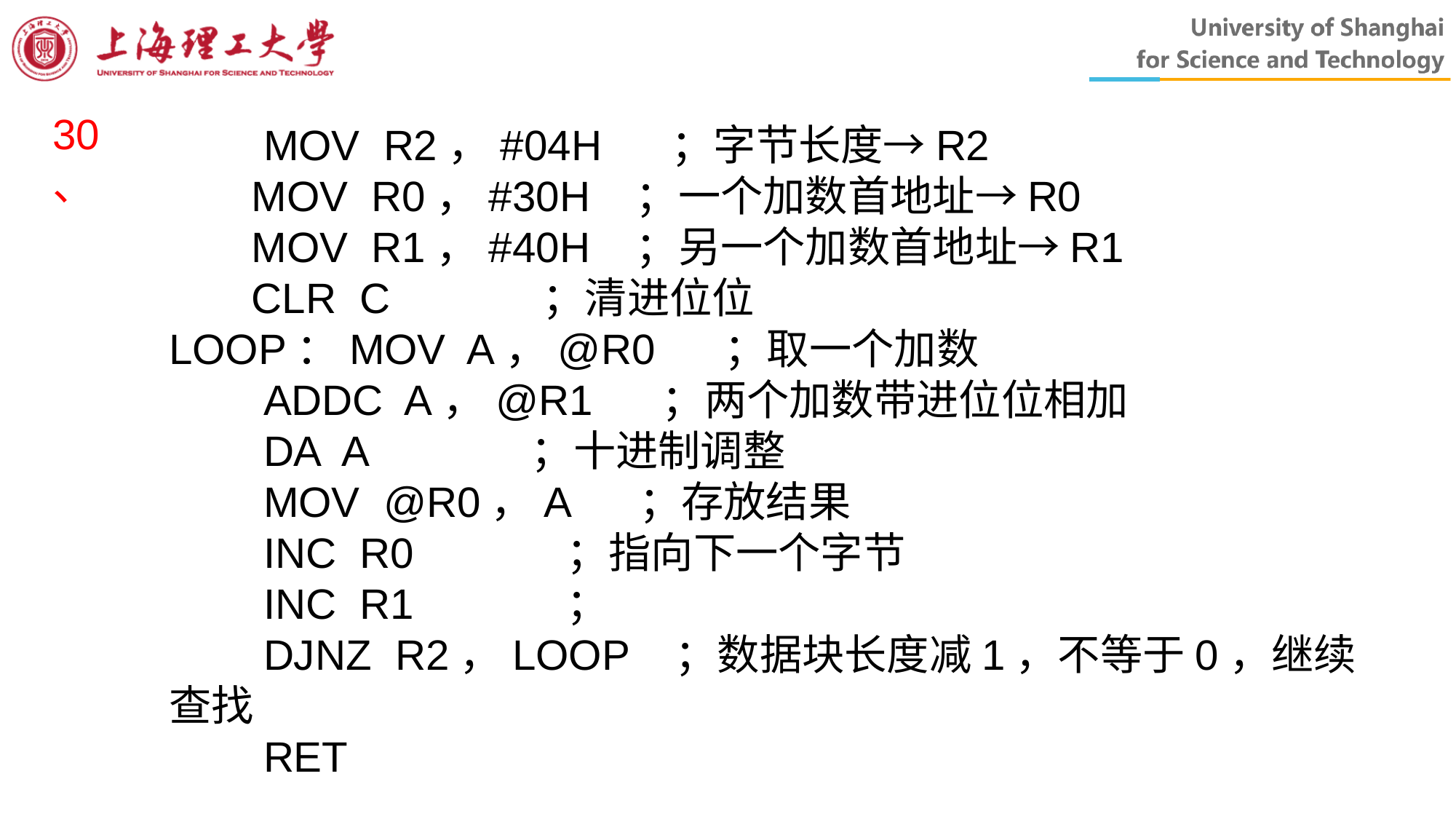

30、
        MOV  R2，#04H     ；字节长度→R2
       MOV  R0，#30H   ；一个加数首地址→R0
       MOV  R1，#40H   ；另一个加数首地址→R1
       CLR  C            ；清进位位
LOOP：MOV  A，@R0     ；取一个加数
        ADDC  A，@R1     ；两个加数带进位位相加
        DA  A             ；十进制调整
        MOV  @R0，A     ；存放结果
        INC  R0            ；指向下一个字节
        INC  R1            ；
        DJNZ  R2，LOOP   ；数据块长度减1，不等于0，继续查找
        RET